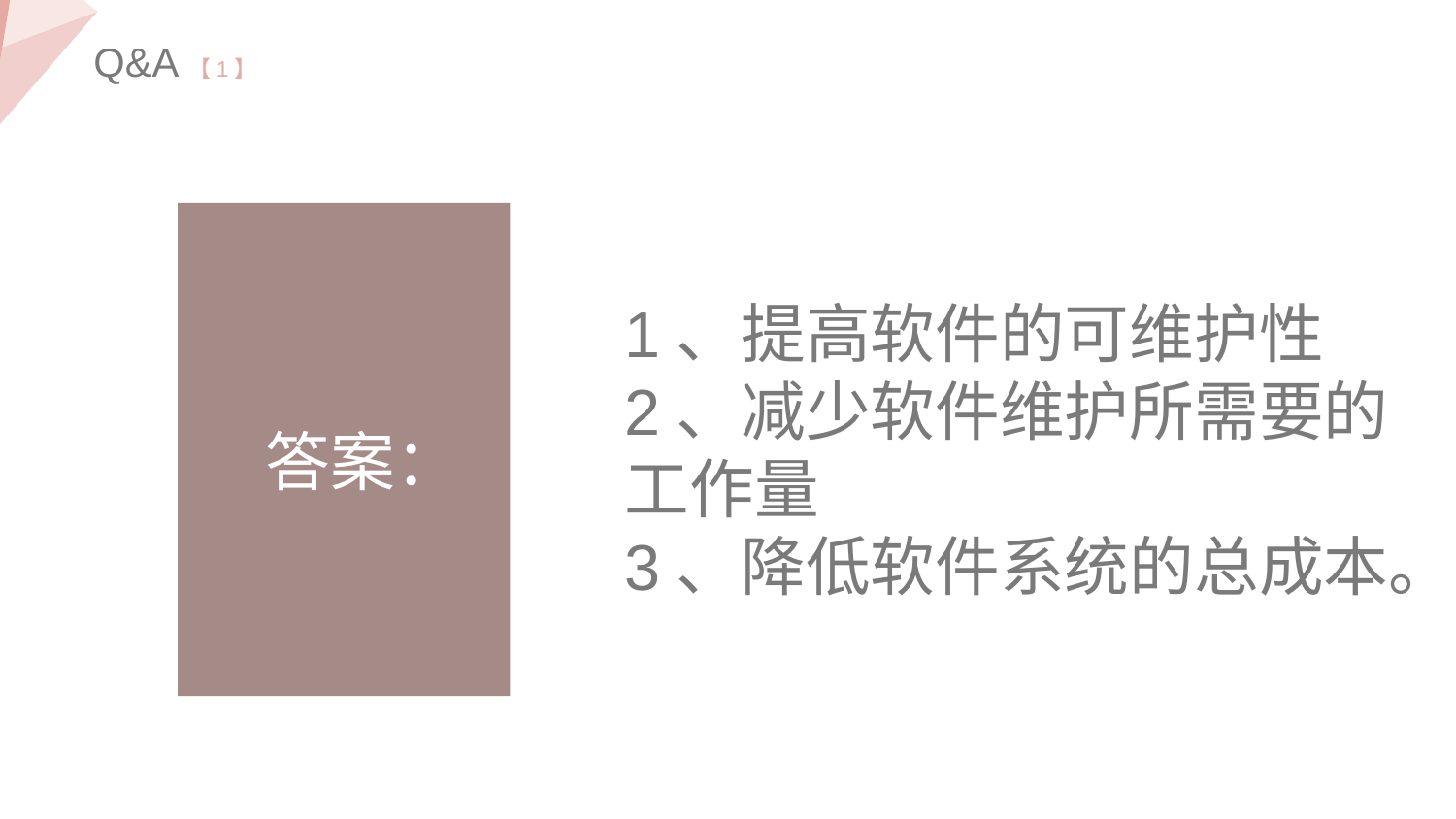

Q&A【1】

1、提高软件的可维护性
2、减少软件维护所需要的工作量
3、降低软件系统的总成本。
答案：